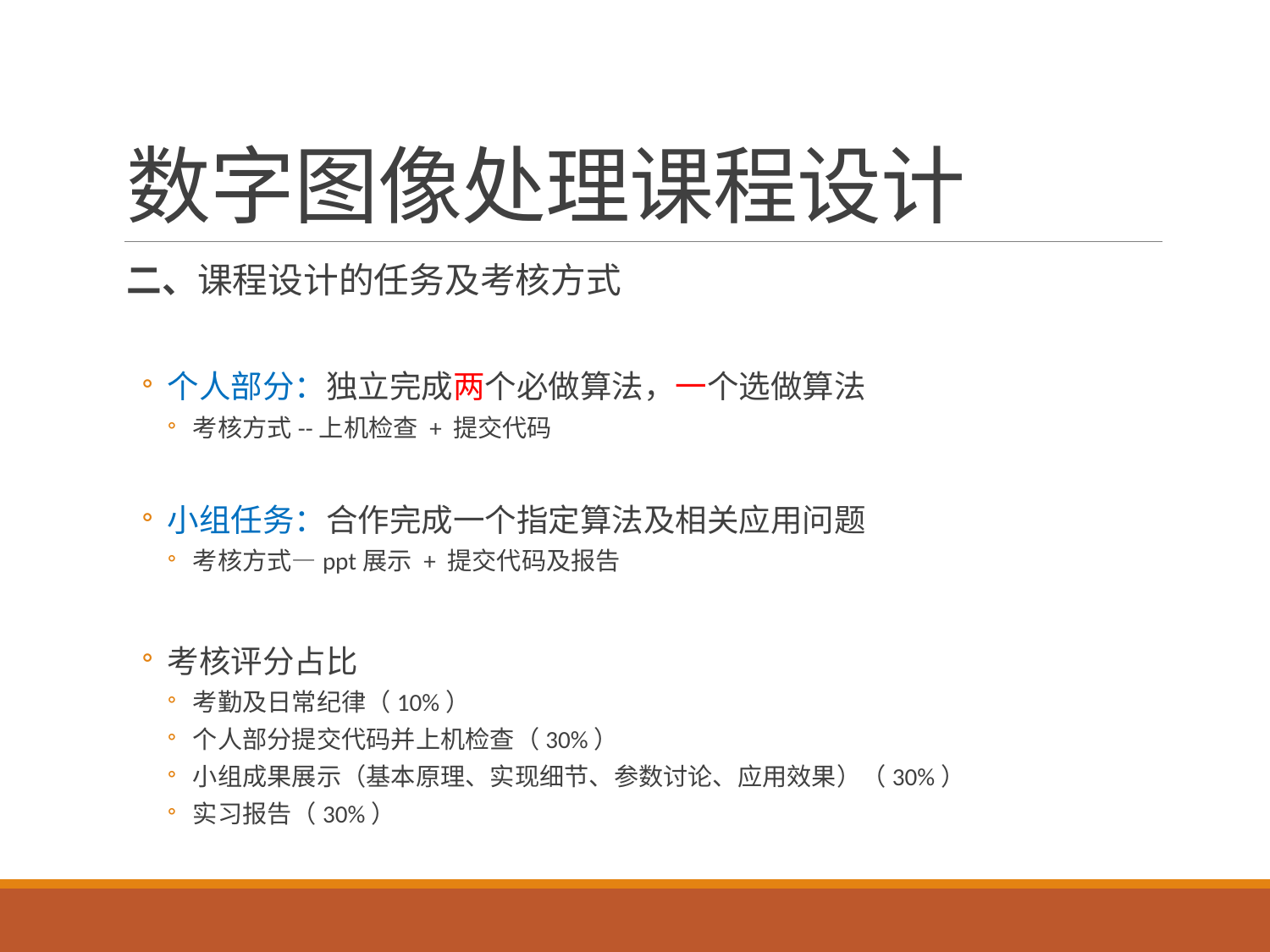

# 数字图像处理课程设计
二、课程设计的任务及考核方式

个人部分：独立完成两个必做算法，一个选做算法
考核方式--上机检查 + 提交代码

小组任务：合作完成一个指定算法及相关应用问题
考核方式—ppt展示 + 提交代码及报告

考核评分占比
考勤及日常纪律（10%）
个人部分提交代码并上机检查（30%）
小组成果展示（基本原理、实现细节、参数讨论、应用效果）（30%）
实习报告（30%）